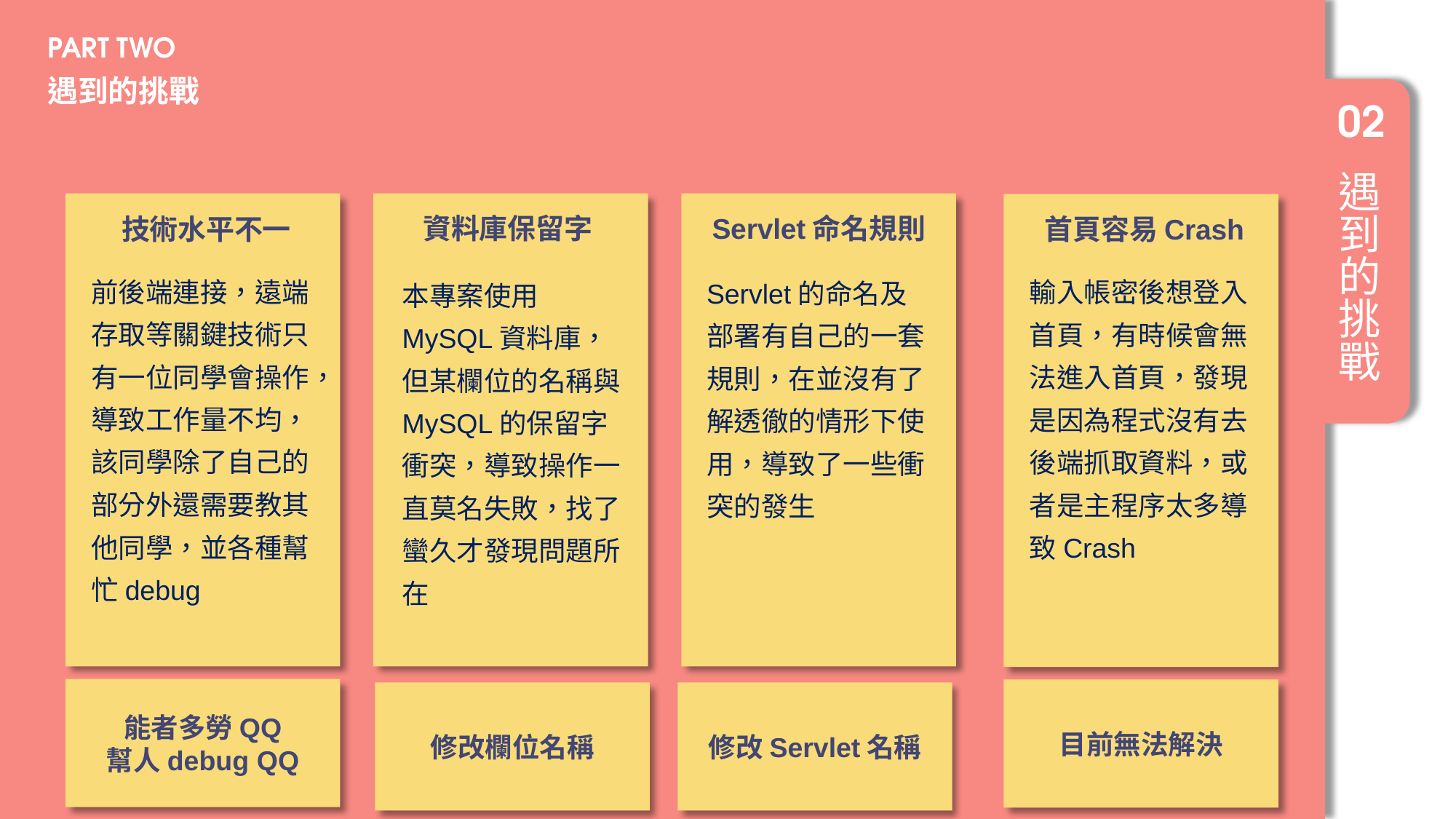

PART TWO
遇到的挑戰
02
遇到的挑戰

技術水平不一

資料庫保留字

Servlet命名規則

首頁容易Crash
前後端連接，遠端存取等關鍵技術只有一位同學會操作，導致工作量不均，該同學除了自己的部分外還需要教其他同學，並各種幫忙debug
輸入帳密後想登入首頁，有時候會無法進入首頁，發現是因為程式沒有去後端抓取資料，或者是主程序太多導致Crash
Servlet的命名及部署有自己的一套規則，在並沒有了解透徹的情形下使用，導致了一些衝突的發生
本專案使用MySQL資料庫，但某欄位的名稱與MySQL的保留字衝突，導致操作一直莫名失敗，找了蠻久才發現問題所在
能者多勞QQ
幫人debug QQ

目前無法解決

修改欄位名稱

修改Servlet名稱